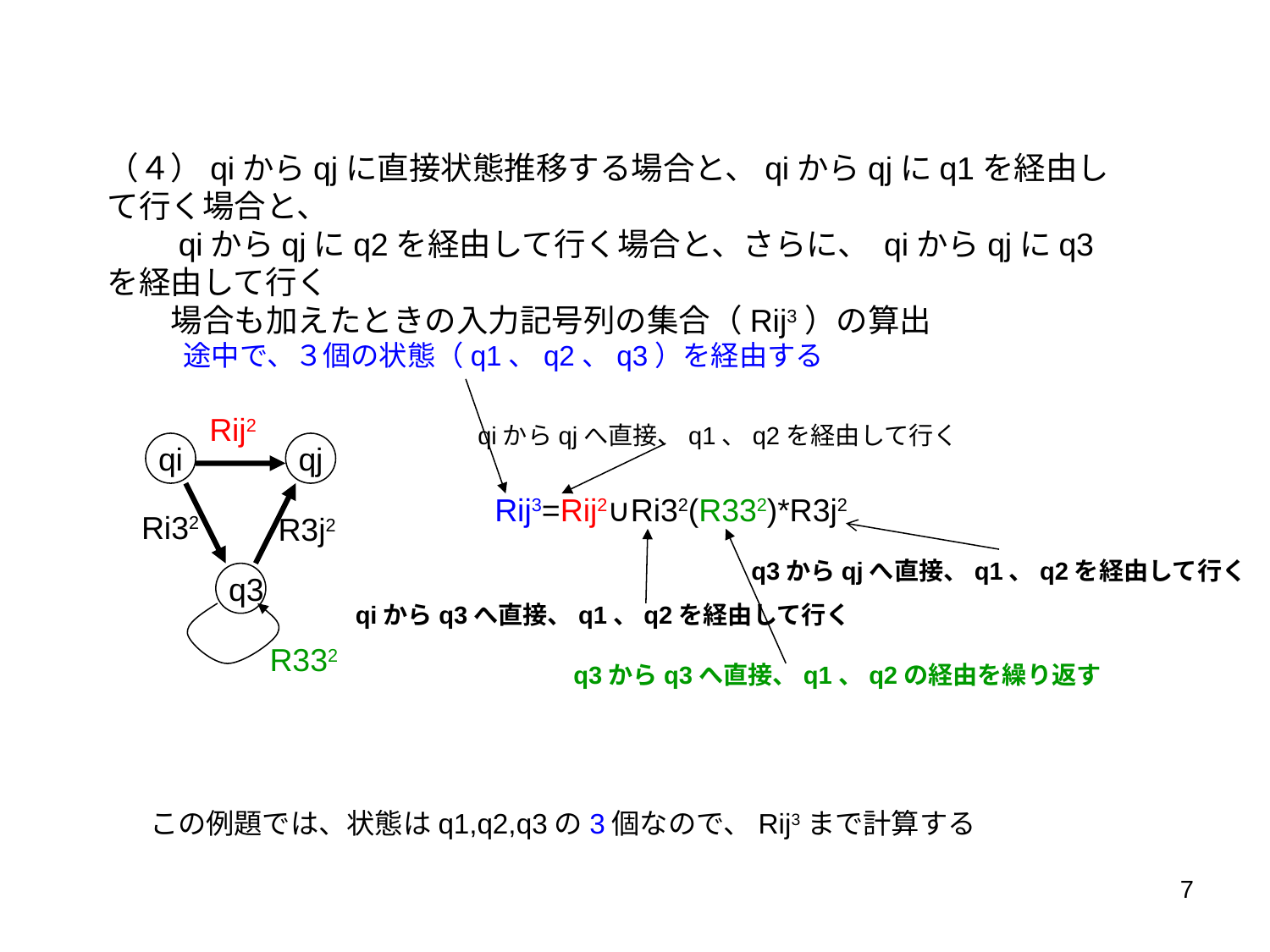

（４）qiからqjに直接状態推移する場合と、qiからqjにq1を経由して行く場合と、
　　qiからqjにq2を経由して行く場合と、さらに、 qiからqjにq3を経由して行く
　　場合も加えたときの入力記号列の集合（Rij3）の算出

途中で、３個の状態（q1、q2、q3）を経由する

Rij2
qiからqjへ直接、q1、q2を経由して行く

qi

qj

Rij3=Rij2∪Ri32(R332)*R3j2
Ri32
R3j2

q3からqjへ直接、q1、q2を経由して行く
q3

qiからq3へ直接、q1、q2を経由して行く

R332
q3からq3へ直接、q1、q2の経由を繰り返す
この例題では、状態はq1,q2,q3の3個なので、Rij3まで計算する
7